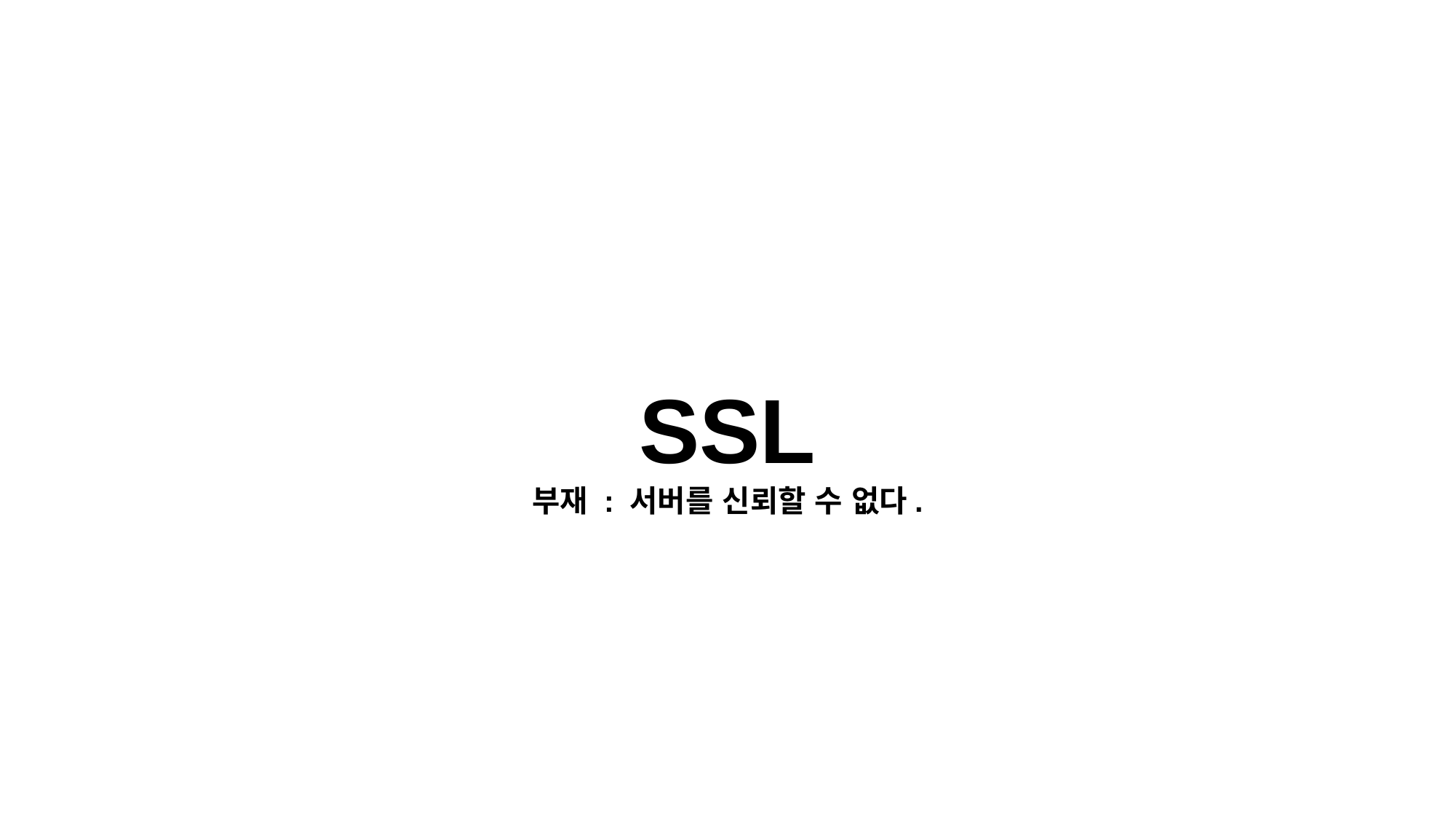

SSL
부재 : 서버를 신뢰할 수 없다.